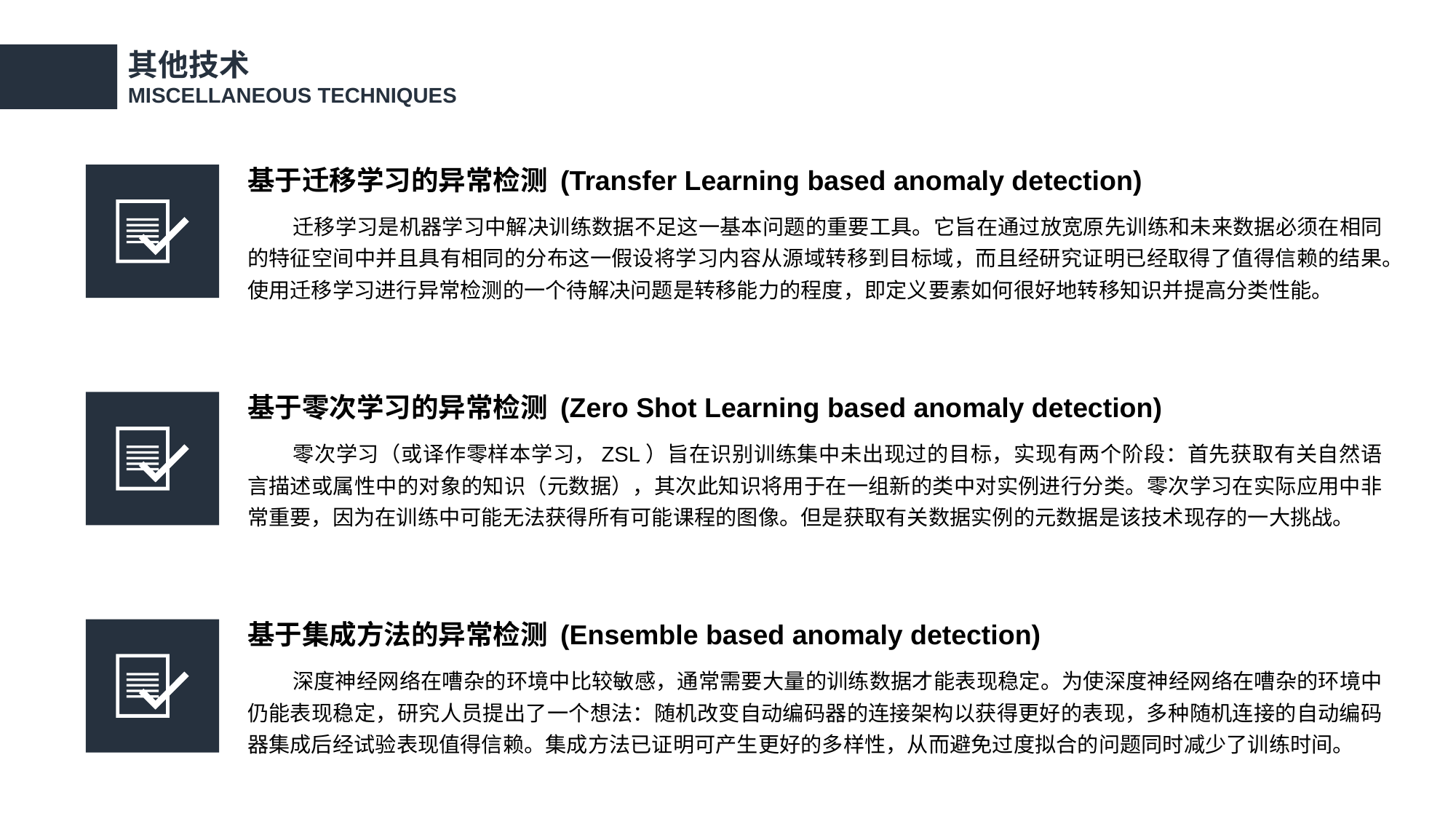

其他技术
MISCELLANEOUS TECHNIQUES

基于迁移学习的异常检测 (Transfer Learning based anomaly detection)

迁移学习是机器学习中解决训练数据不足这一基本问题的重要工具。它旨在通过放宽原先训练和未来数据必须在相同的特征空间中并且具有相同的分布这一假设将学习内容从源域转移到目标域，而且经研究证明已经取得了值得信赖的结果。使用迁移学习进行异常检测的一个待解决问题是转移能力的程度，即定义要素如何很好地转移知识并提高分类性能。
基于零次学习的异常检测 (Zero Shot Learning based anomaly detection)

零次学习（或译作零样本学习，ZSL）旨在识别训练集中未出现过的目标，实现有两个阶段：首先获取有关自然语言描述或属性中的对象的知识（元数据），其次此知识将用于在一组新的类中对实例进行分类。零次学习在实际应用中非常重要，因为在训练中可能无法获得所有可能课程的图像。但是获取有关数据实例的元数据是该技术现存的一大挑战。
基于集成方法的异常检测 (Ensemble based anomaly detection)

深度神经网络在嘈杂的环境中比较敏感，通常需要大量的训练数据才能表现稳定。为使深度神经网络在嘈杂的环境中仍能表现稳定，研究人员提出了一个想法：随机改变自动编码器的连接架构以获得更好的表现，多种随机连接的自动编码器集成后经试验表现值得信赖。集成方法已证明可产生更好的多样性，从而避免过度拟合的问题同时减少了训练时间。